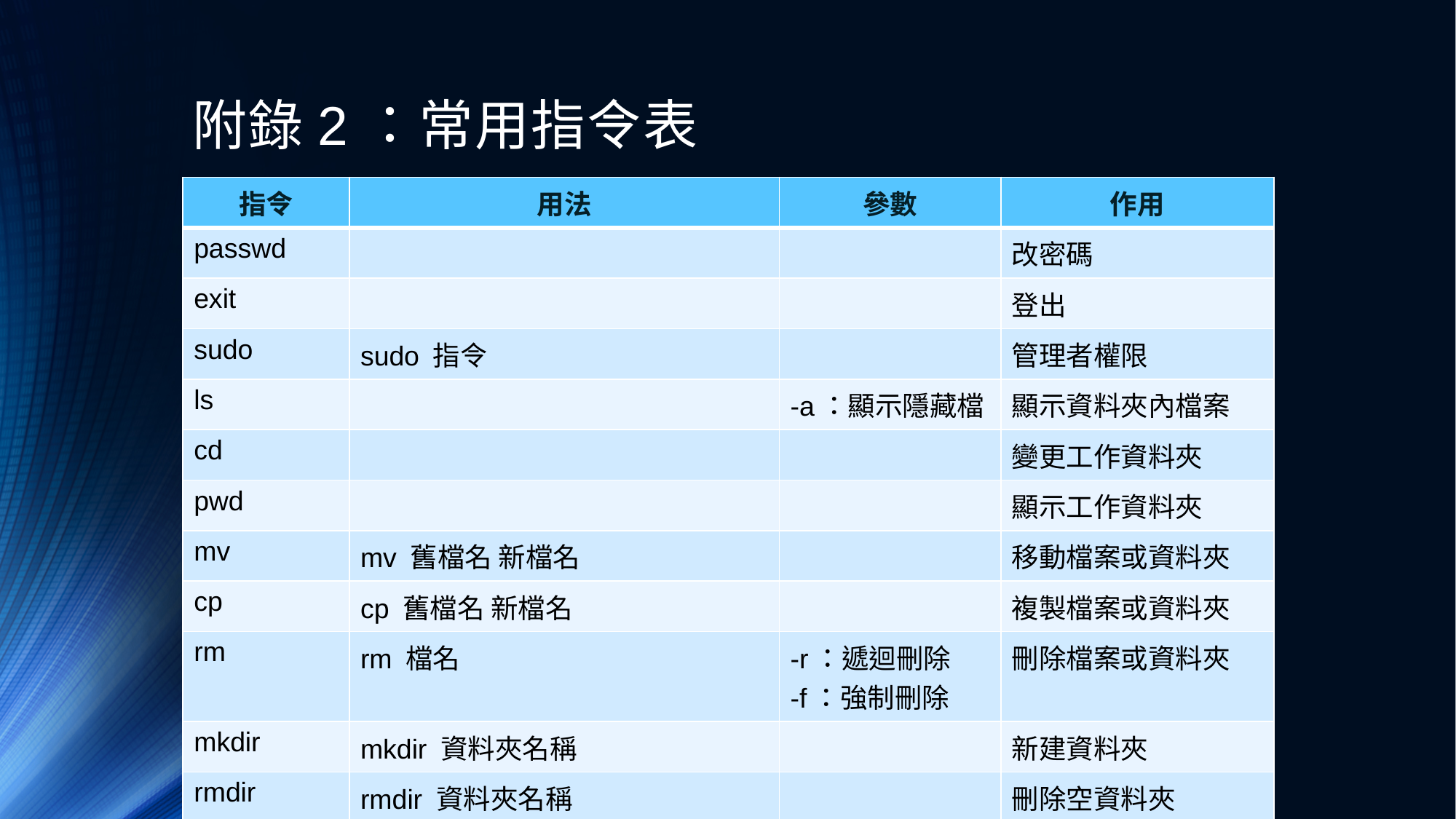

# 附錄2：常用指令表
| 指令 | 用法 | 參數 | 作用 |
| --- | --- | --- | --- |
| passwd |  |  | 改密碼 |
| exit |  |  | 登出 |
| sudo | sudo 指令 |  | 管理者權限 |
| ls |  | -a：顯示隱藏檔 | 顯示資料夾內檔案 |
| cd |  |  | 變更工作資料夾 |
| pwd |  |  | 顯示工作資料夾 |
| mv | mv 舊檔名 新檔名 |  | 移動檔案或資料夾 |
| cp | cp 舊檔名 新檔名 |  | 複製檔案或資料夾 |
| rm | rm 檔名 | -r：遞迴刪除 -f：強制刪除 | 刪除檔案或資料夾 |
| mkdir | mkdir 資料夾名稱 |  | 新建資料夾 |
| rmdir | rmdir 資料夾名稱 |  | 刪除空資料夾 |
| man | man 指令 |  | 查看說明 |